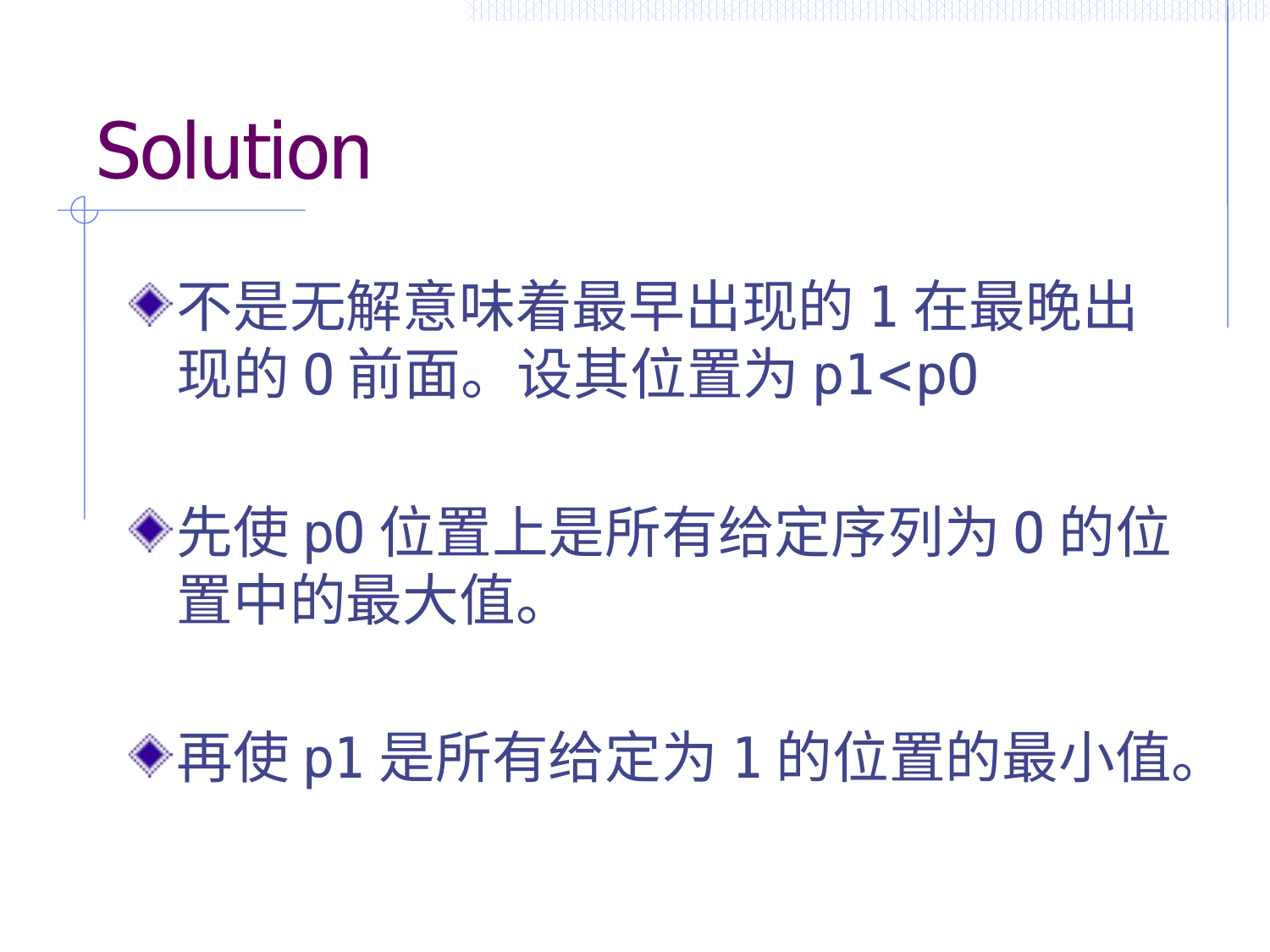

# Solution
不是无解意味着最早出现的1在最晚出现的0前面。设其位置为p1<p0

先使p0位置上是所有给定序列为0的位置中的最大值。

再使p1是所有给定为1的位置的最小值。